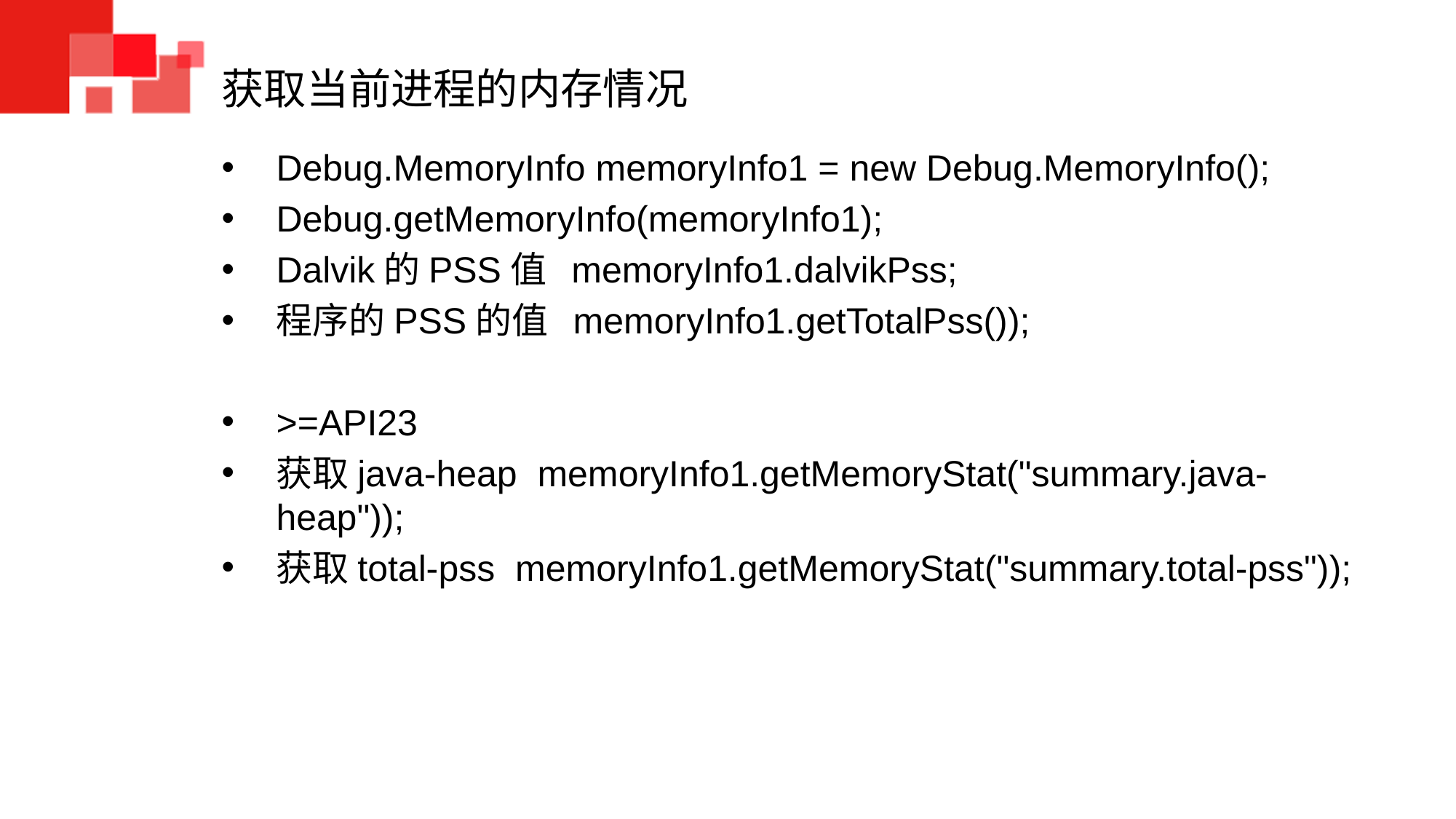

# 获取当前进程的内存情况
Debug.MemoryInfo memoryInfo1 = new Debug.MemoryInfo();
Debug.getMemoryInfo(memoryInfo1);
Dalvik的PSS值  memoryInfo1.dalvikPss;
程序的PSS的值  memoryInfo1.getTotalPss());

>=API23
获取java-heap  memoryInfo1.getMemoryStat("summary.java-heap"));
获取total-pss  memoryInfo1.getMemoryStat("summary.total-pss"));